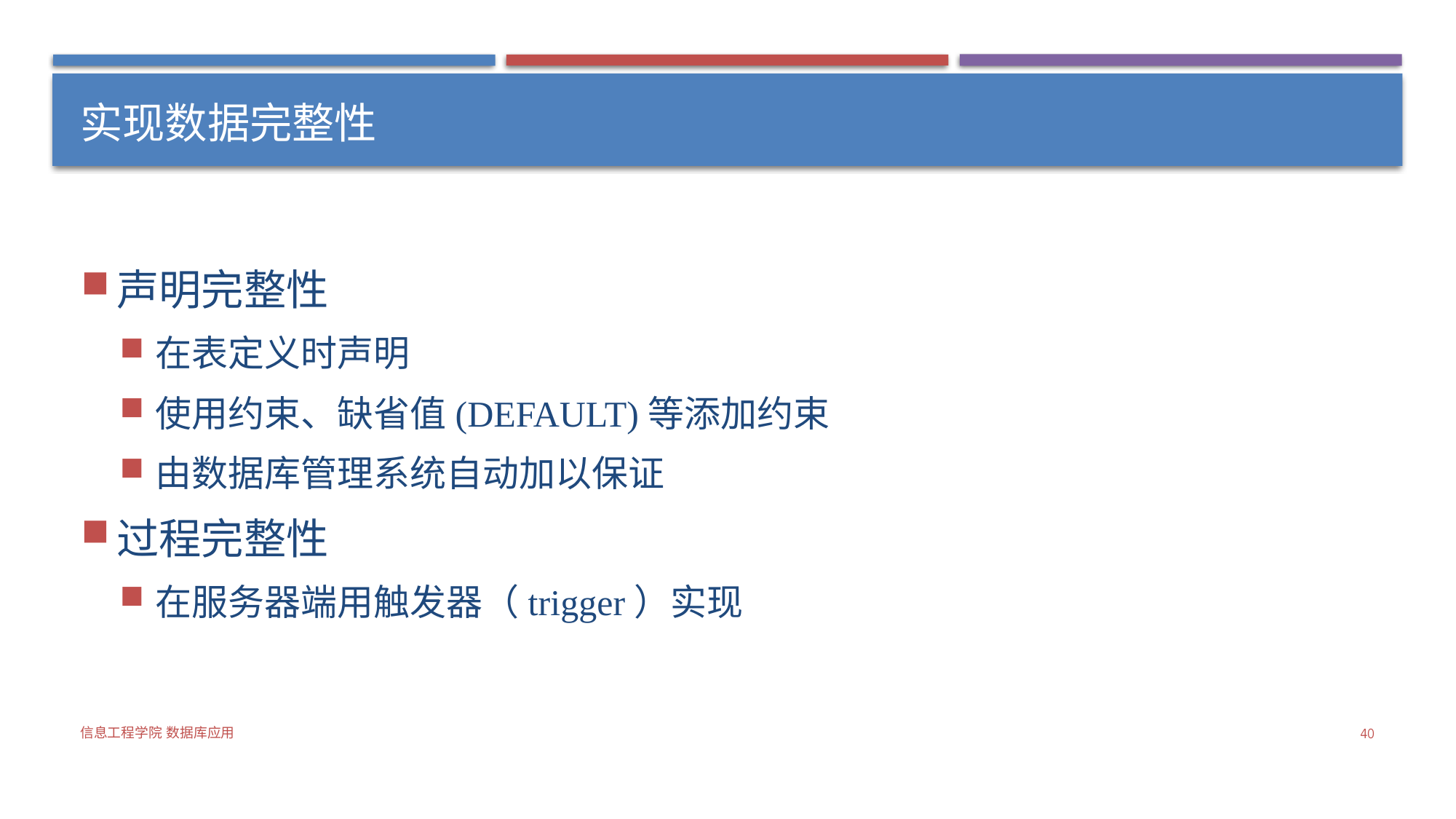

# 实现数据完整性
声明完整性
在表定义时声明
使用约束、缺省值(DEFAULT)等添加约束
由数据库管理系统自动加以保证
过程完整性
在服务器端用触发器（trigger）实现
信息工程学院 数据库应用
40